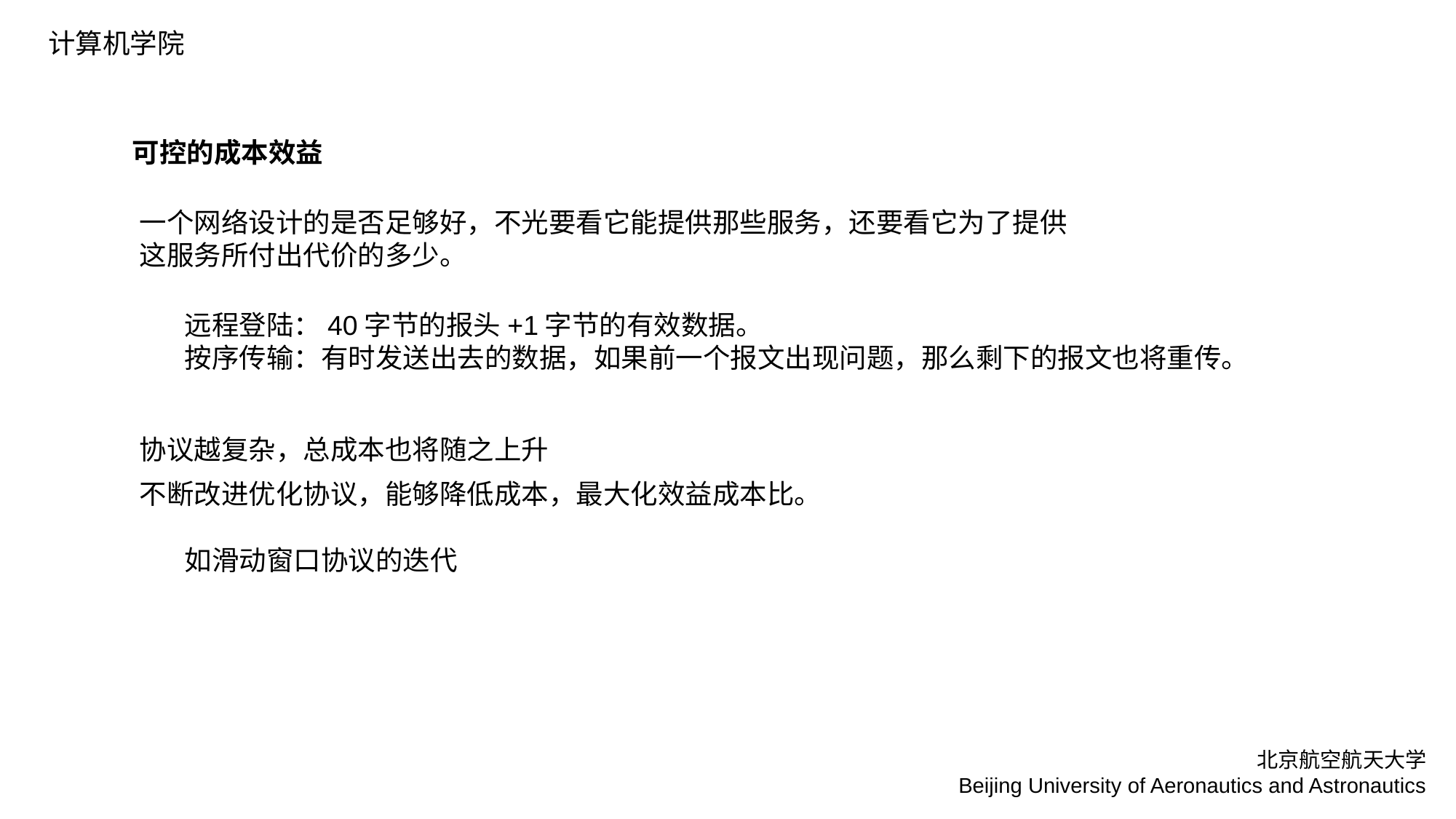

可控的成本效益
一个网络设计的是否足够好，不光要看它能提供那些服务，还要看它为了提供这服务所付出代价的多少。
远程登陆：40字节的报头+1字节的有效数据。
按序传输：有时发送出去的数据，如果前一个报文出现问题，那么剩下的报文也将重传。
协议越复杂，总成本也将随之上升
不断改进优化协议，能够降低成本，最大化效益成本比。
如滑动窗口协议的迭代